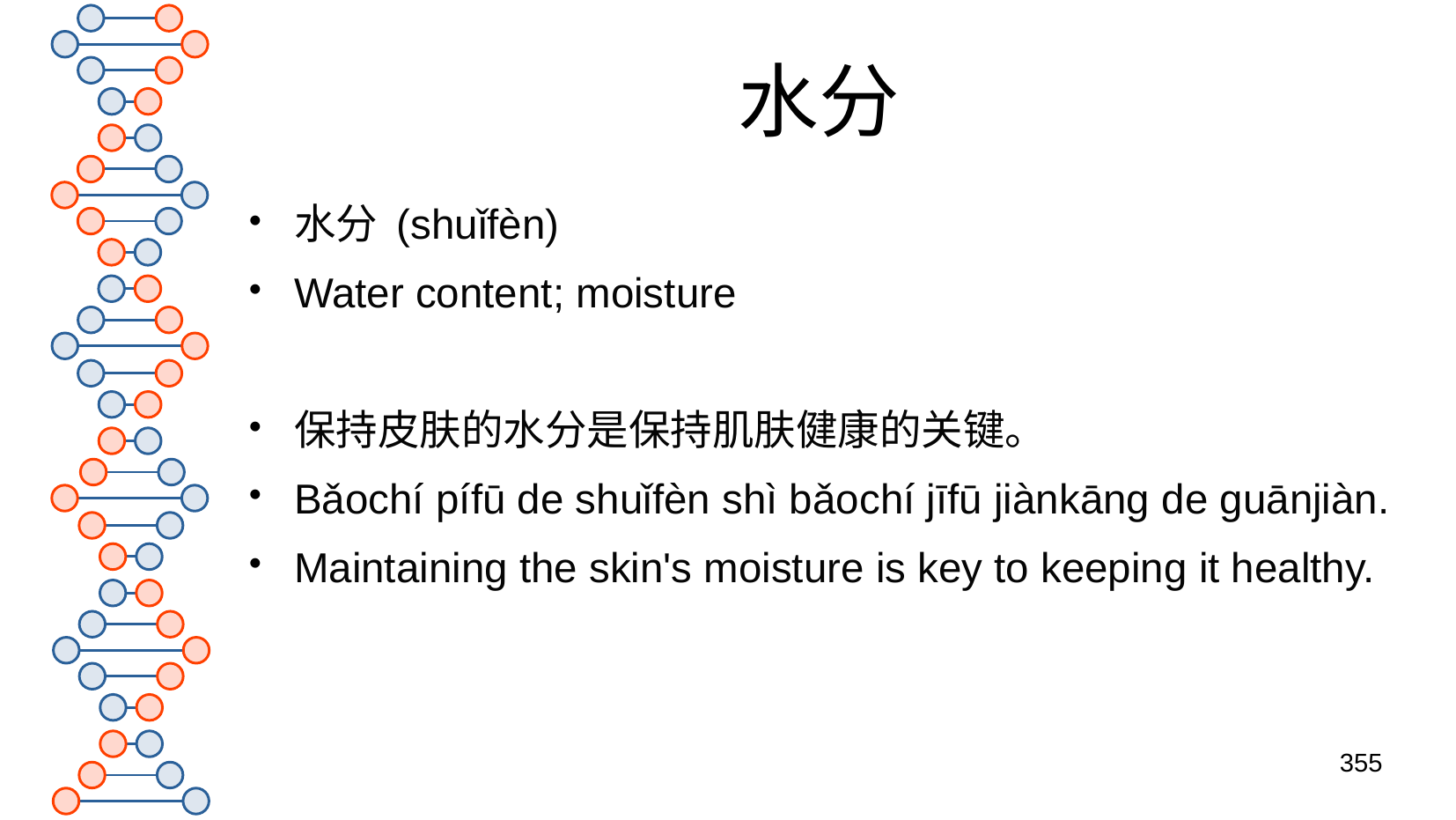

# 水分
水分 (shuǐfèn)
Water content; moisture

保持皮肤的水分是保持肌肤健康的关键。
Bǎochí pífū de shuǐfèn shì bǎochí jīfū jiànkāng de guānjiàn.
Maintaining the skin's moisture is key to keeping it healthy.

355